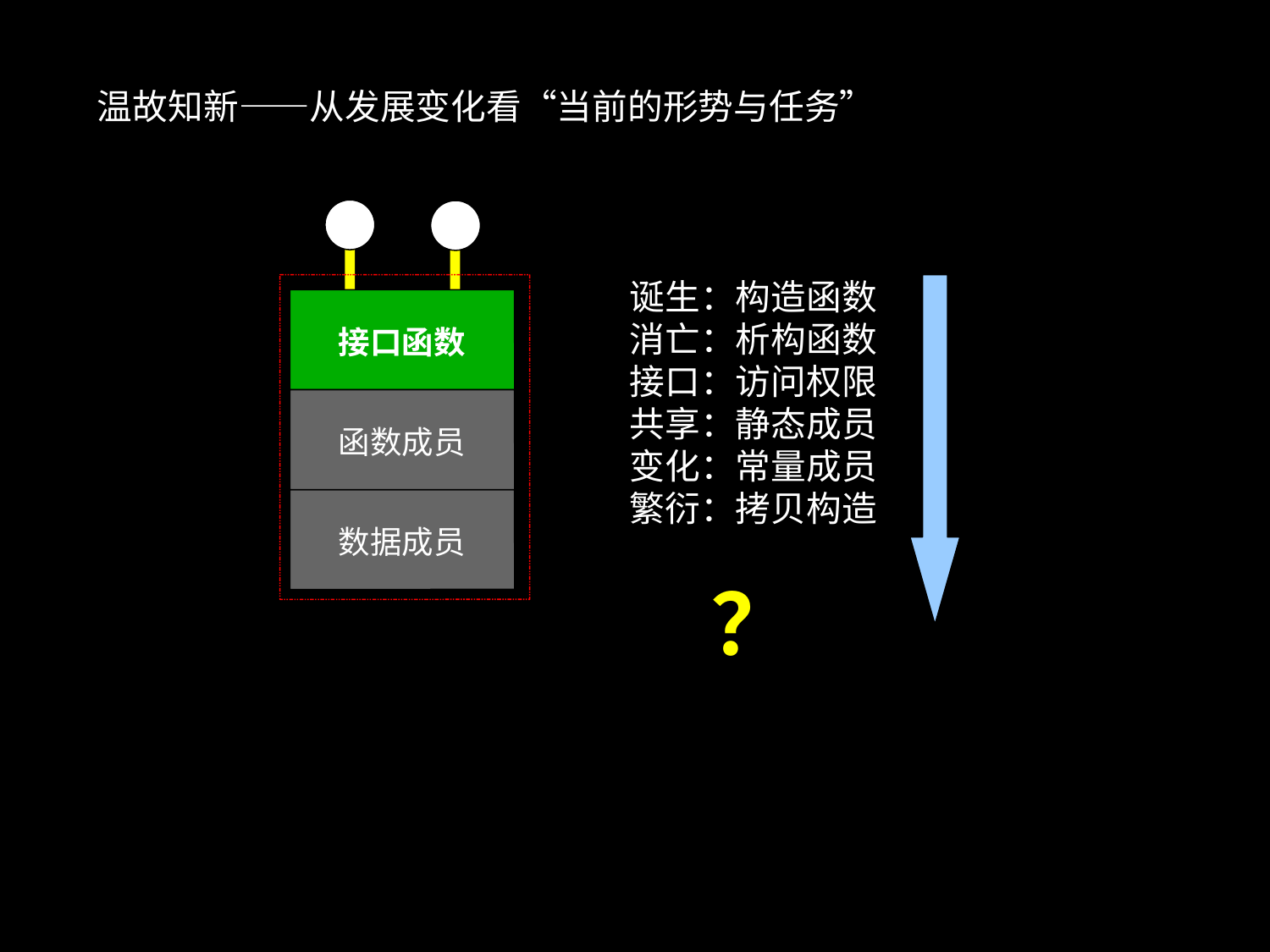

温故知新——从发展变化看“当前的形势与任务”

接口函数
函数成员
数据成员
诞生：构造函数
消亡：析构函数
接口：访问权限
共享：静态成员
变化：常量成员
繁衍：拷贝构造

？